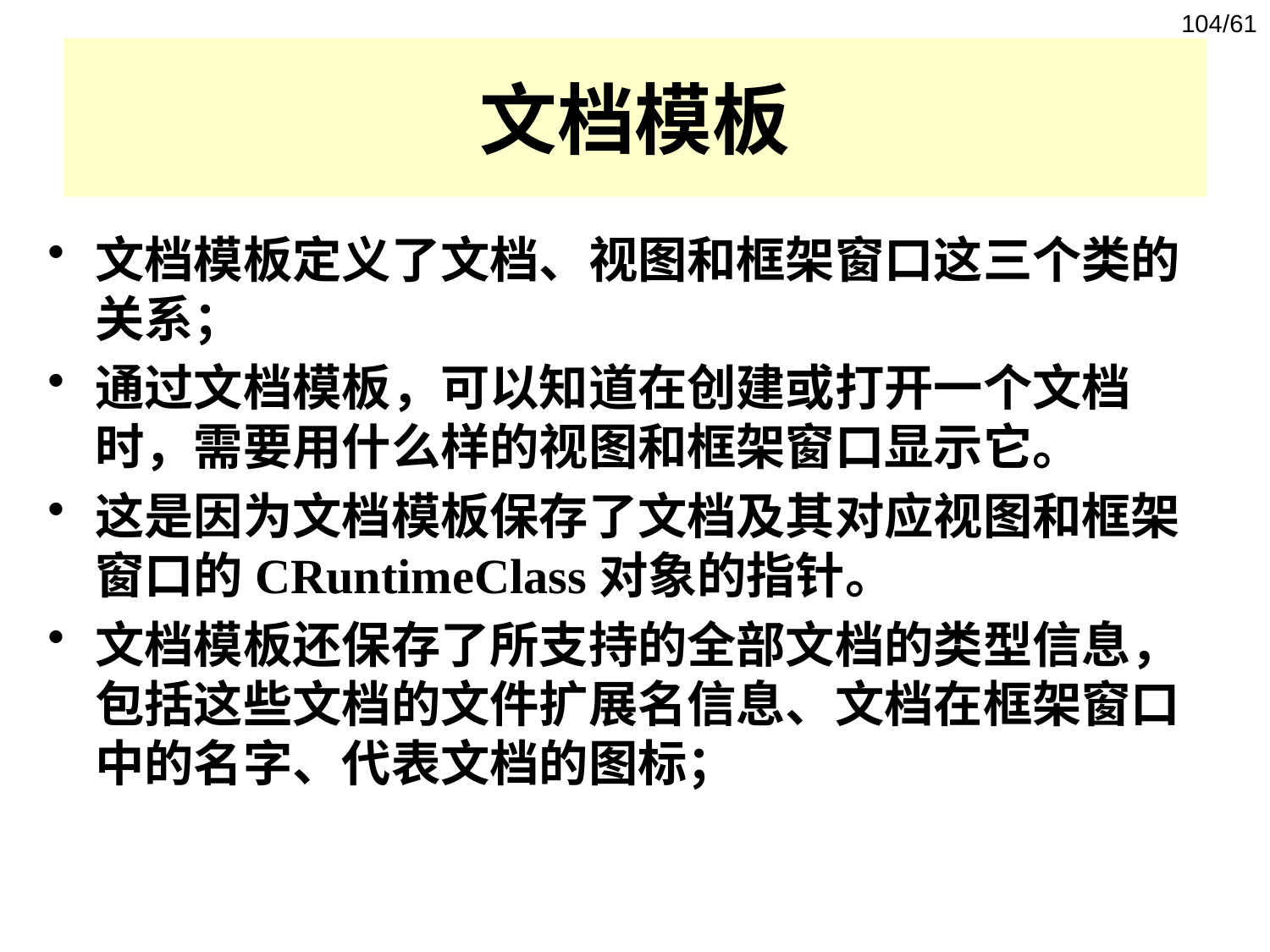

104/61
# 文档模板
文档模板定义了文档、视图和框架窗口这三个类的关系；
通过文档模板，可以知道在创建或打开一个文档时，需要用什么样的视图和框架窗口显示它。
这是因为文档模板保存了文档及其对应视图和框架窗口的CRuntimeClass对象的指针。
文档模板还保存了所支持的全部文档的类型信息，包括这些文档的文件扩展名信息、文档在框架窗口中的名字、代表文档的图标；